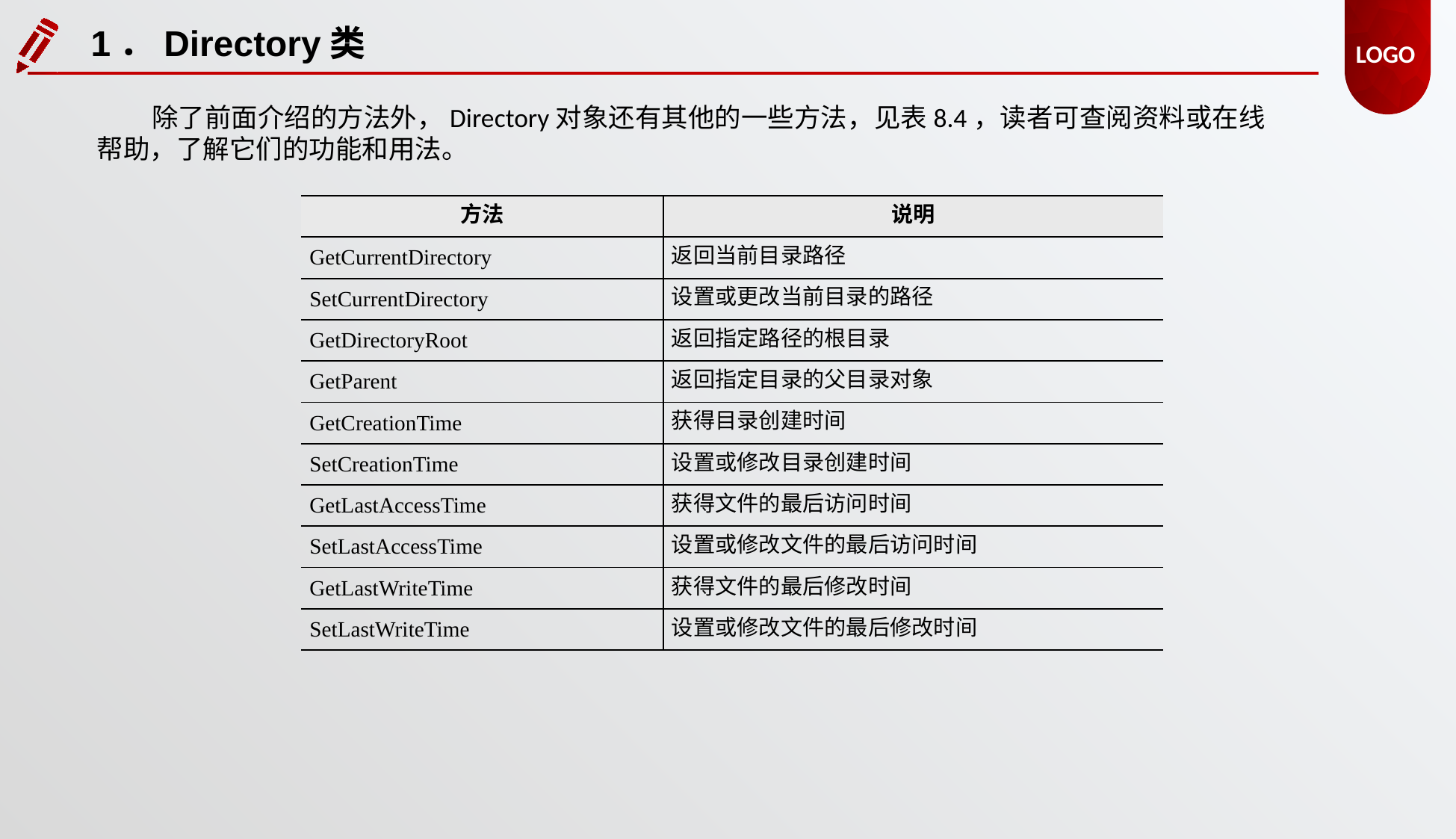

1．Directory类
除了前面介绍的方法外，Directory对象还有其他的一些方法，见表8.4，读者可查阅资料或在线帮助，了解它们的功能和用法。
| 方法 | 说明 |
| --- | --- |
| GetCurrentDirectory | 返回当前目录路径 |
| SetCurrentDirectory | 设置或更改当前目录的路径 |
| GetDirectoryRoot | 返回指定路径的根目录 |
| GetParent | 返回指定目录的父目录对象 |
| GetCreationTime | 获得目录创建时间 |
| SetCreationTime | 设置或修改目录创建时间 |
| GetLastAccessTime | 获得文件的最后访问时间 |
| SetLastAccessTime | 设置或修改文件的最后访问时间 |
| GetLastWriteTime | 获得文件的最后修改时间 |
| SetLastWriteTime | 设置或修改文件的最后修改时间 |